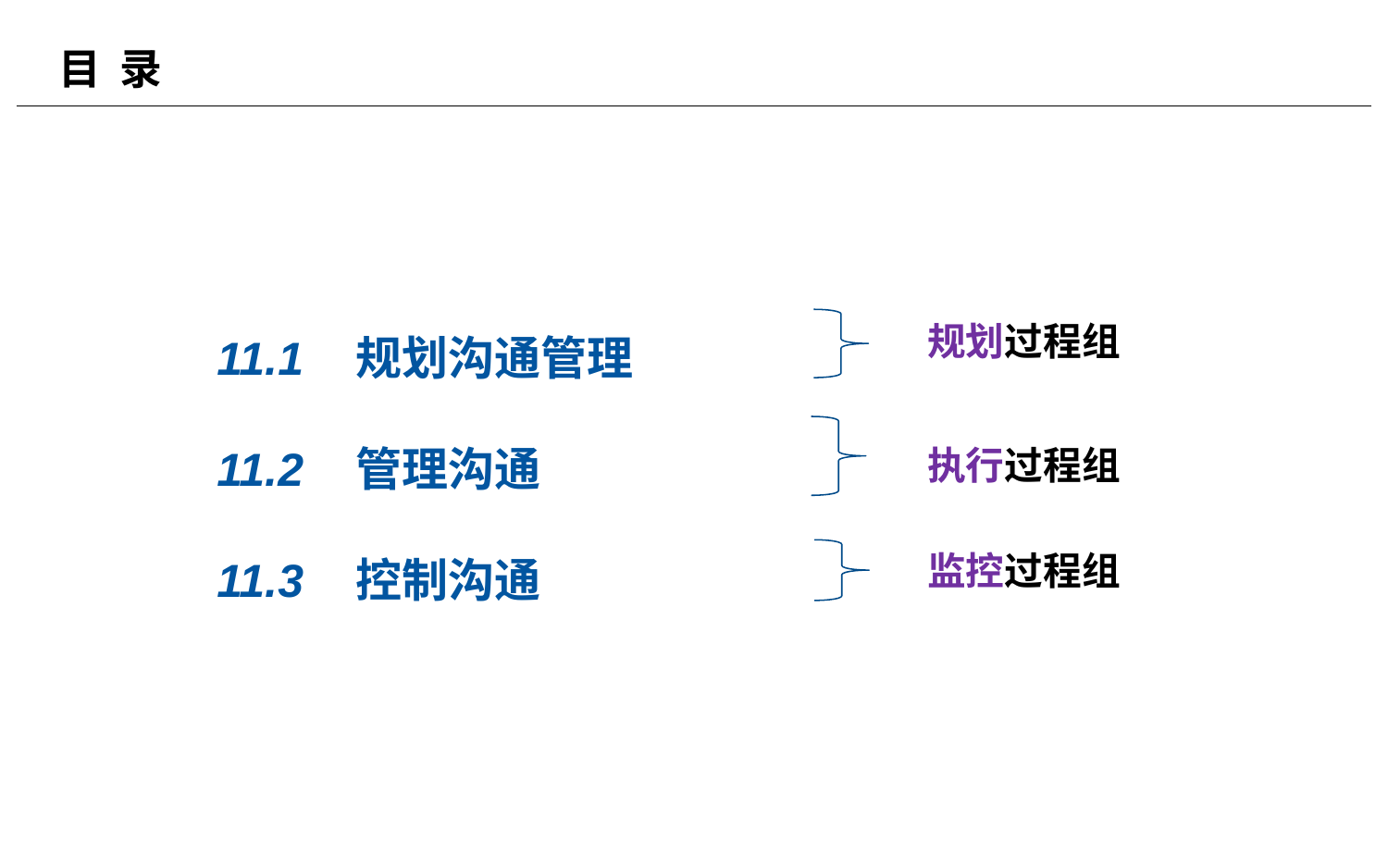

# 目  录
11.1	规划沟通管理
11.2	管理沟通
11.3	控制沟通

规划过程组

执行过程组

监控过程组